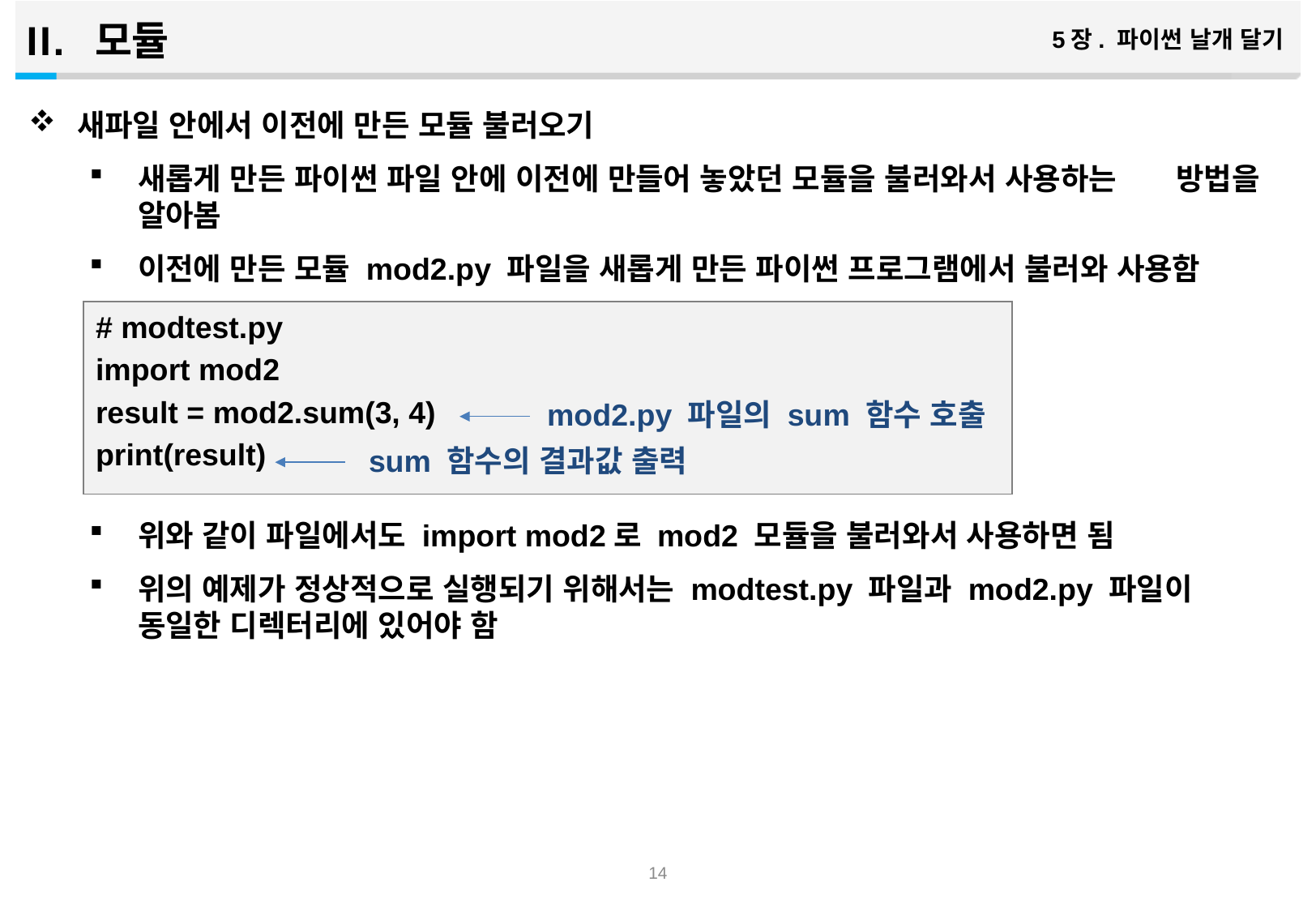

모듈
5장. 파이썬 날개 달기
새파일 안에서 이전에 만든 모듈 불러오기
새롭게 만든 파이썬 파일 안에 이전에 만들어 놓았던 모듈을 불러와서 사용하는       방법을 알아봄
이전에 만든 모듈 mod2.py 파일을 새롭게 만든 파이썬 프로그램에서 불러와 사용함

위와 같이 파일에서도 import mod2로 mod2 모듈을 불러와서 사용하면 됨
위의 예제가 정상적으로 실행되기 위해서는 modtest.py 파일과 mod2.py 파일이  동일한 디렉터리에 있어야 함

# modtest.py
import mod2
result = mod2.sum(3, 4)
print(result)

mod2.py 파일의 sum 함수 호출
sum 함수의 결과값 출력
14